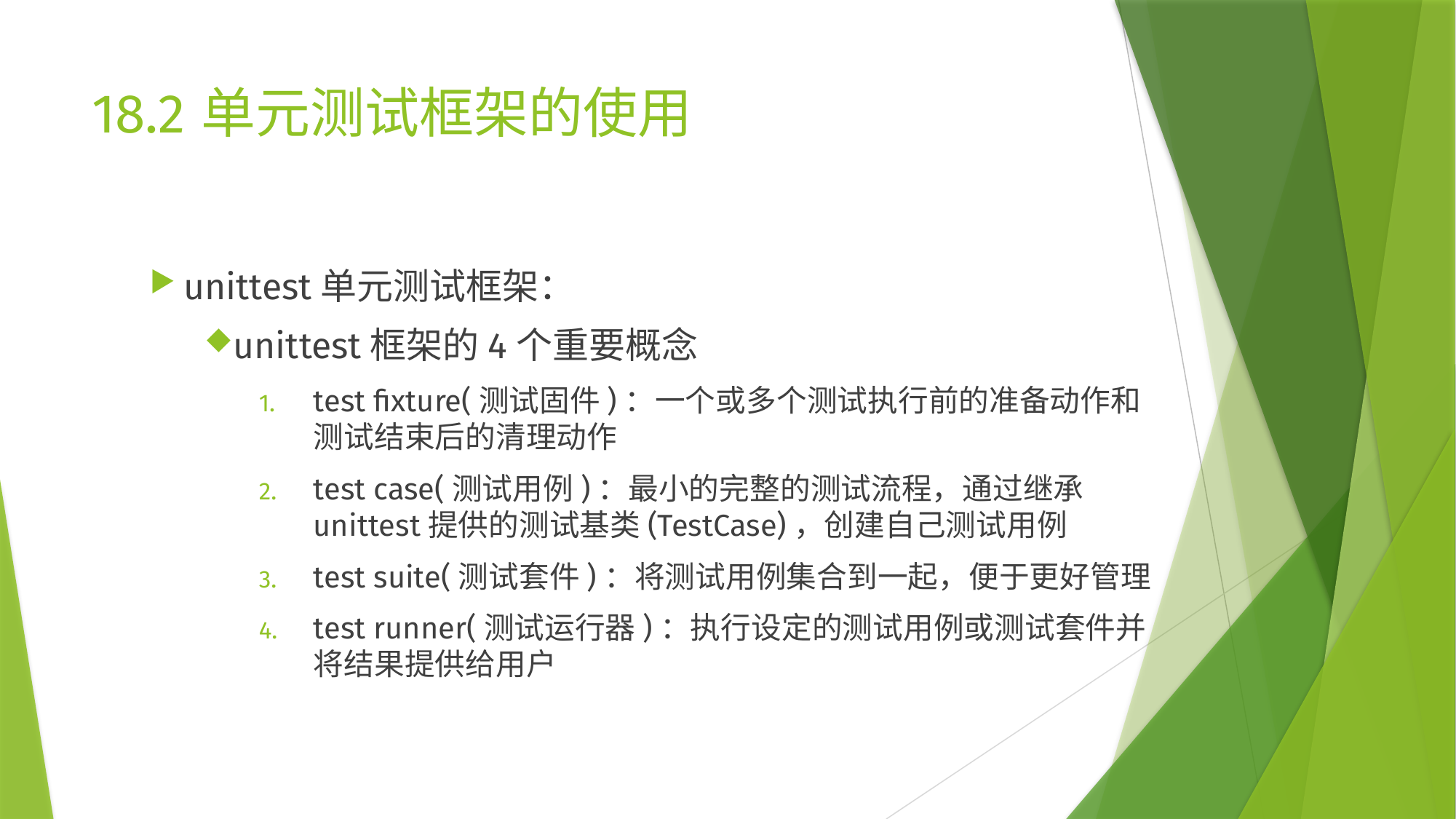

# 18.2	单元测试框架的使用
unittest单元测试框架：
unittest框架的4个重要概念
test fixture(测试固件)：一个或多个测试执行前的准备动作和测试结束后的清理动作
test case(测试用例)：最小的完整的测试流程，通过继承unittest提供的测试基类(TestCase)，创建自己测试用例
test suite(测试套件)：将测试用例集合到一起，便于更好管理
test runner(测试运行器)：执行设定的测试用例或测试套件并将结果提供给用户